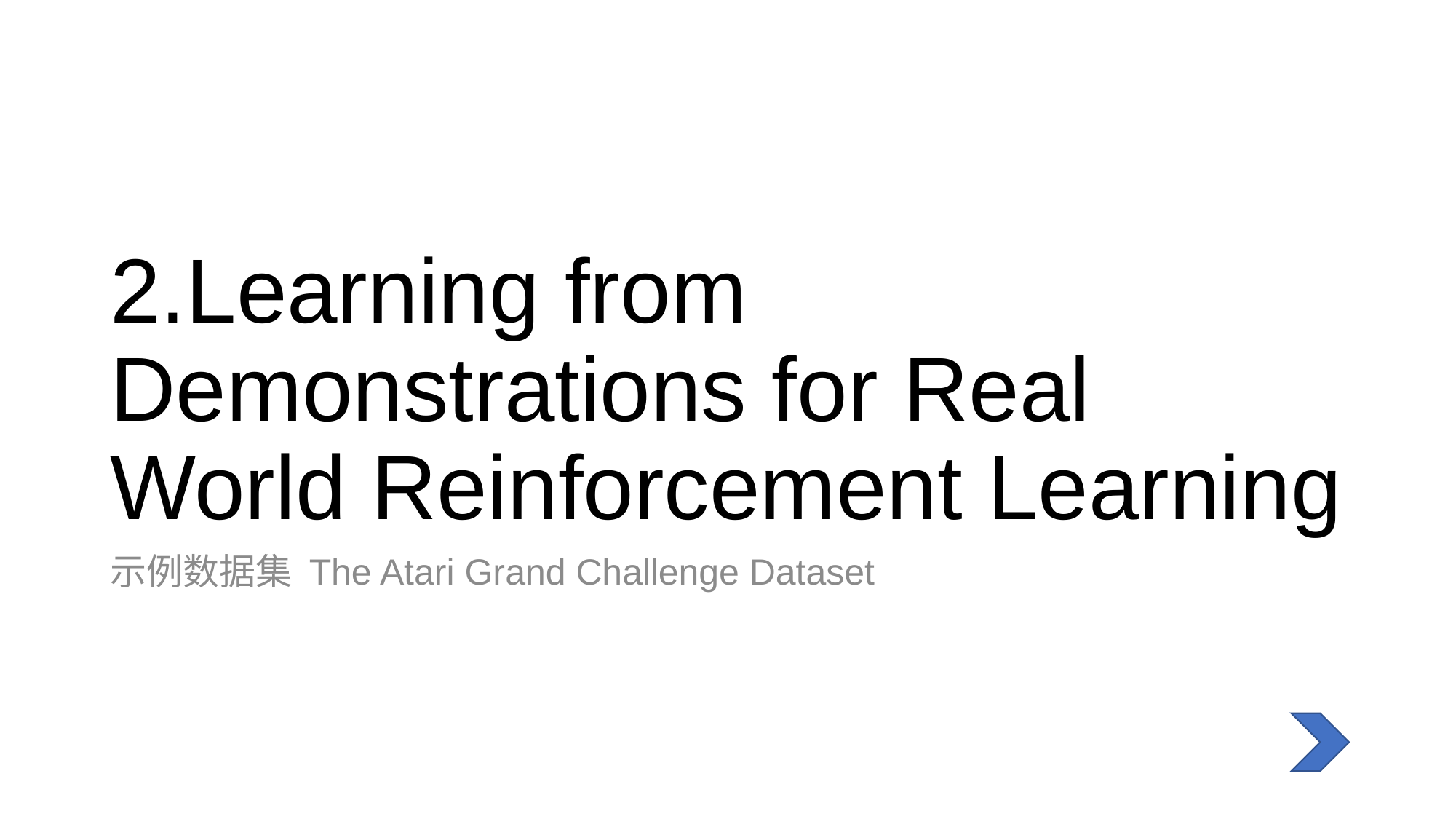

# 2.Learning from Demonstrations for Real World Reinforcement Learning
示例数据集 The Atari Grand Challenge Dataset